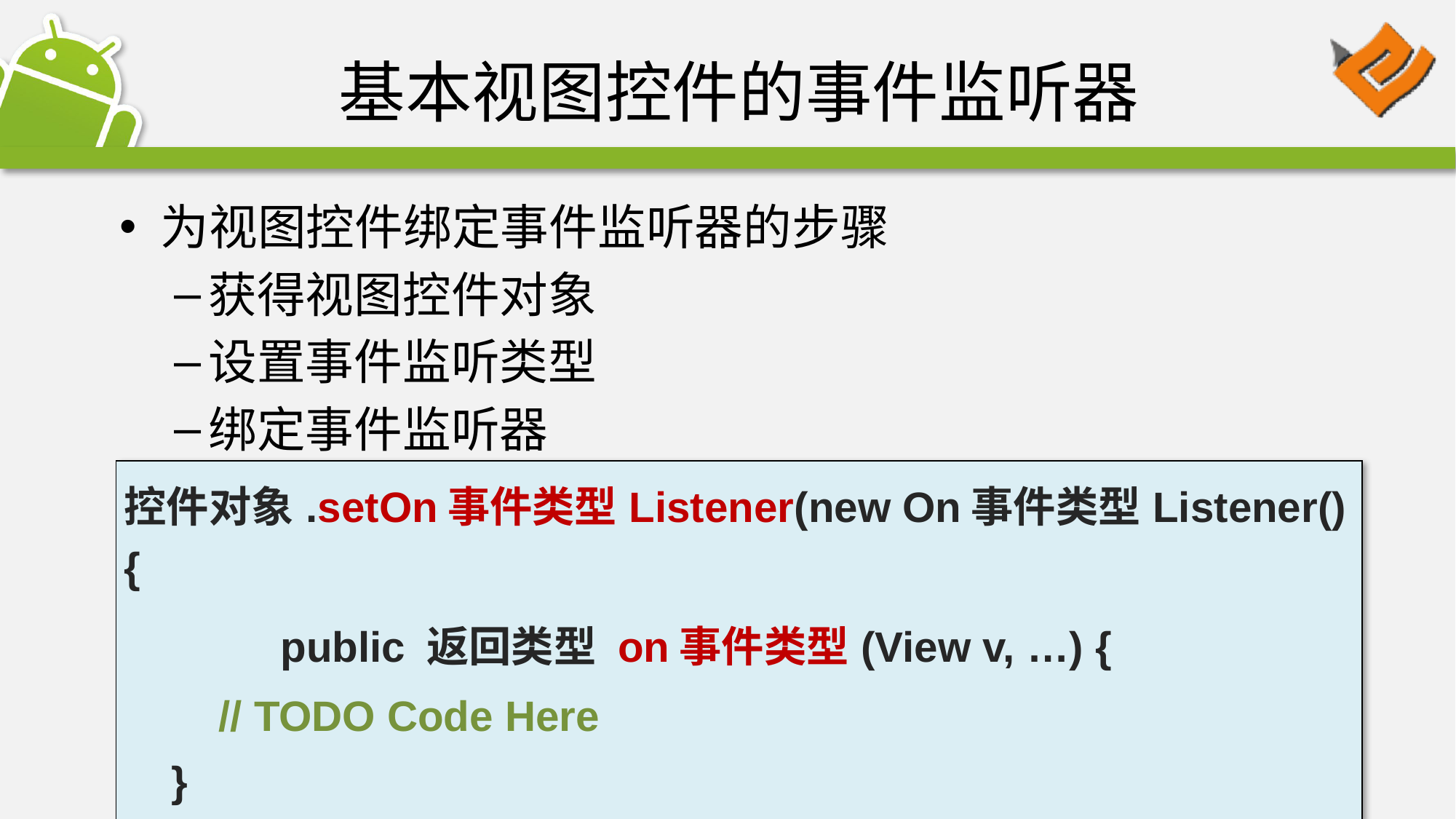

# 基本视图控件的事件监听器
为视图控件绑定事件监听器的步骤
获得视图控件对象
设置事件监听类型
绑定事件监听器
| 控件对象.setOn事件类型Listener(new On事件类型Listener() { public 返回类型 on事件类型(View v, …) { // TODO Code Here } })； |
| --- |